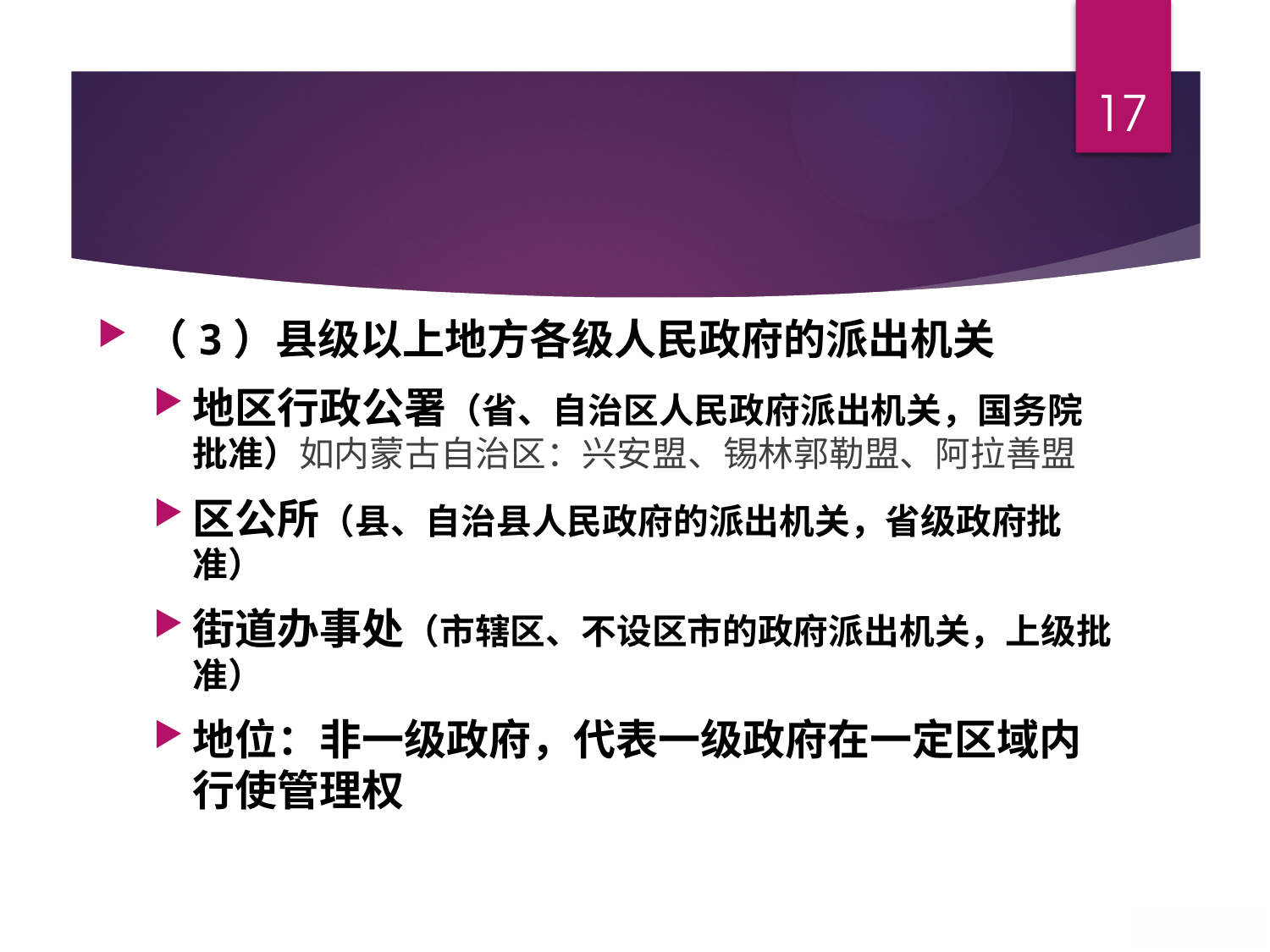

17
#
（3）县级以上地方各级人民政府的派出机关
地区行政公署（省、自治区人民政府派出机关，国务院批准）如内蒙古自治区：兴安盟、锡林郭勒盟、阿拉善盟
区公所（县、自治县人民政府的派出机关，省级政府批准）
街道办事处（市辖区、不设区市的政府派出机关，上级批准）
地位：非一级政府，代表一级政府在一定区域内行使管理权